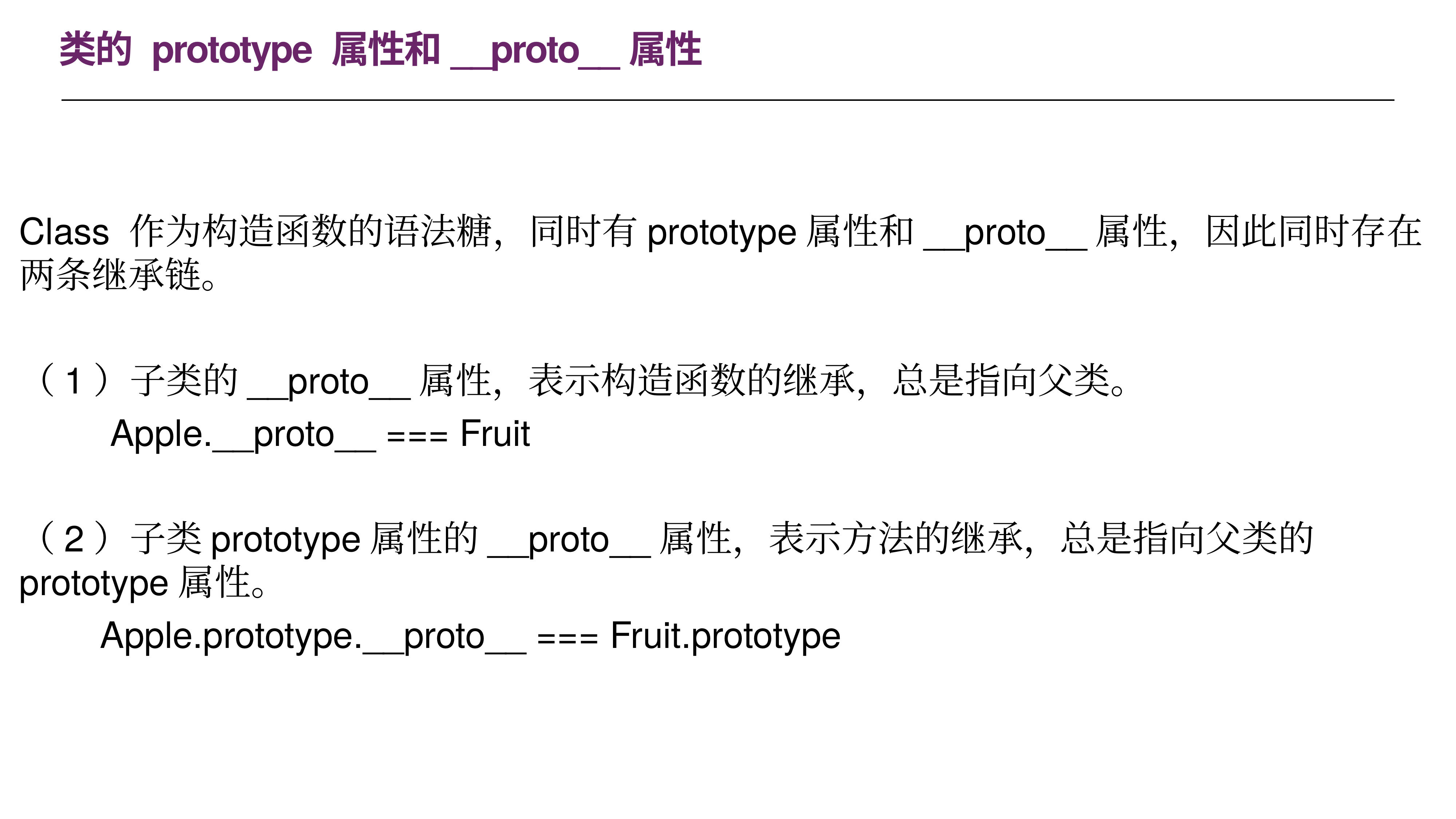

# 类的 prototype 属性和__proto__属性

Class 作为构造函数的语法糖，同时有prototype属性和__proto__属性，因此同时存在两条继承链。

（1）子类的__proto__属性，表示构造函数的继承，总是指向父类。
         Apple.__proto__ === Fruit

（2）子类prototype属性的__proto__属性，表示方法的继承，总是指向父类的prototype属性。
        Apple.prototype.__proto__ === Fruit.prototype

11